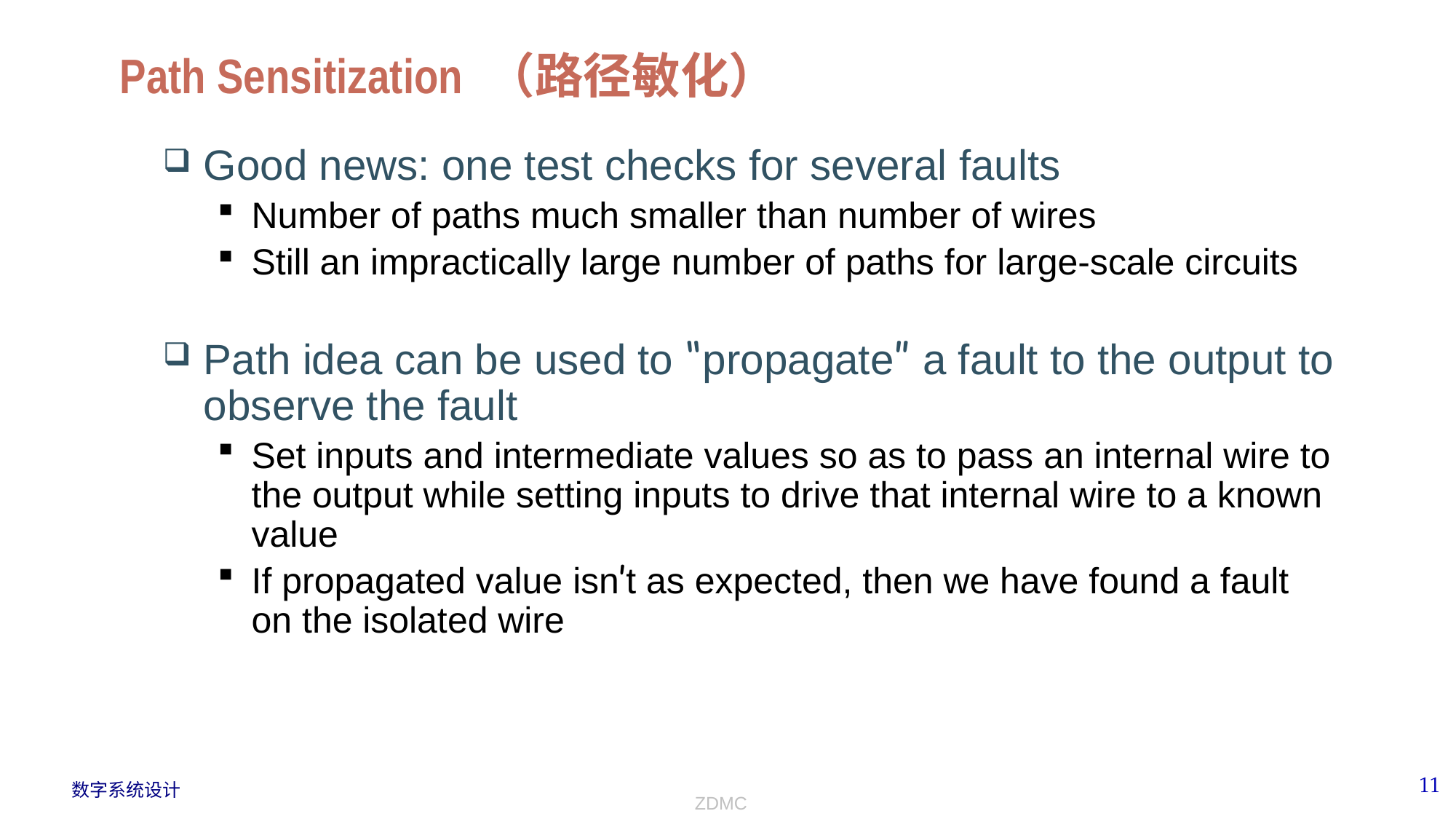

# Path Sensitization （路径敏化）
Good news: one test checks for several faults
Number of paths much smaller than number of wires
Still an impractically large number of paths for large-scale circuits

Path idea can be used to “propagate” a fault to the output to observe the fault
Set inputs and intermediate values so as to pass an internal wire to the output while setting inputs to drive that internal wire to a known value
If propagated value isn’t as expected, then we have found a fault on the isolated wire
ZDMC
11